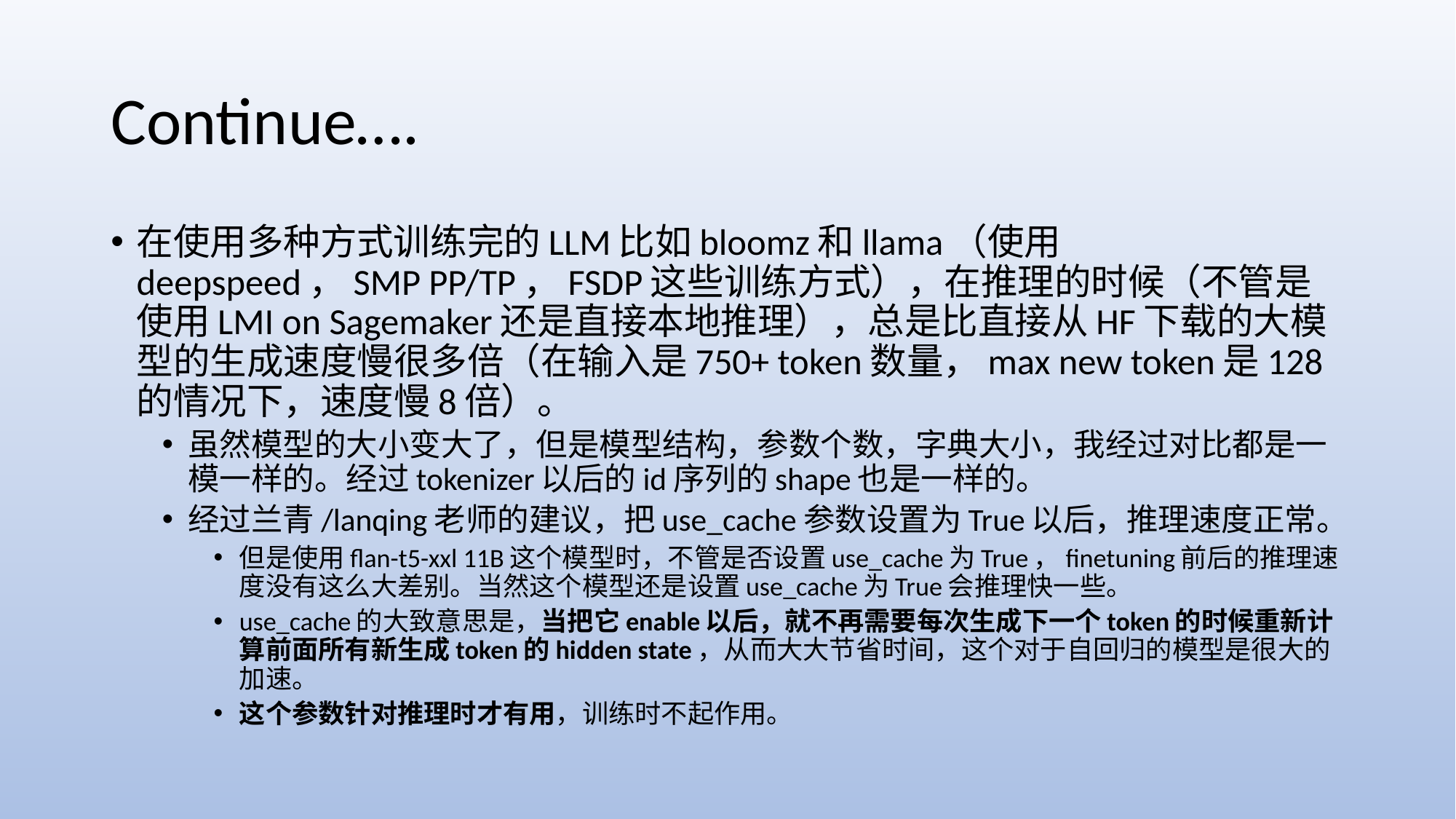

# Continue….
在使用多种方式训练完的LLM比如bloomz和llama（使用deepspeed，SMP PP/TP，FSDP这些训练方式），在推理的时候（不管是使用LMI on Sagemaker还是直接本地推理），总是比直接从HF下载的大模型的生成速度慢很多倍（在输入是750+ token数量，max new token是128的情况下，速度慢8倍）。
虽然模型的大小变大了，但是模型结构，参数个数，字典大小，我经过对比都是一模一样的。经过tokenizer以后的id序列的shape也是一样的。
经过兰青/lanqing老师的建议，把use_cache参数设置为True以后，推理速度正常。
但是使用flan-t5-xxl 11B这个模型时，不管是否设置use_cache为True，finetuning前后的推理速度没有这么大差别。当然这个模型还是设置use_cache为True会推理快一些。
use_cache的大致意思是，当把它enable以后，就不再需要每次生成下一个token的时候重新计算前面所有新生成token的hidden state，从而大大节省时间，这个对于自回归的模型是很大的加速。
这个参数针对推理时才有用，训练时不起作用。